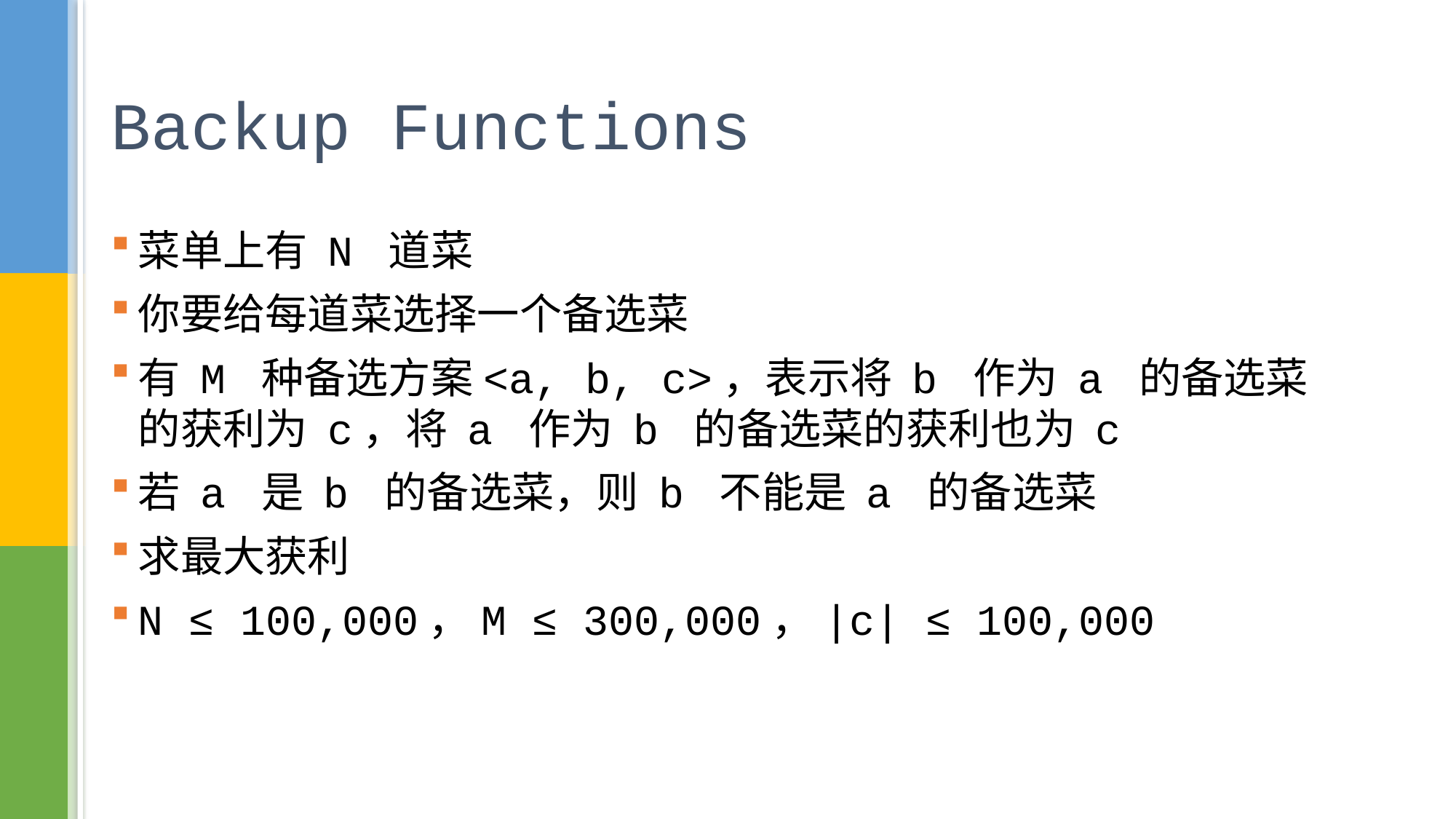

# Backup Functions
菜单上有 N 道菜
你要给每道菜选择一个备选菜
有 M 种备选方案<a, b, c>，表示将 b 作为 a 的备选菜的获利为 c，将 a 作为 b 的备选菜的获利也为 c
若 a 是 b 的备选菜，则 b 不能是 a 的备选菜
求最大获利
N ≤ 100,000，M ≤ 300,000，|c| ≤ 100,000